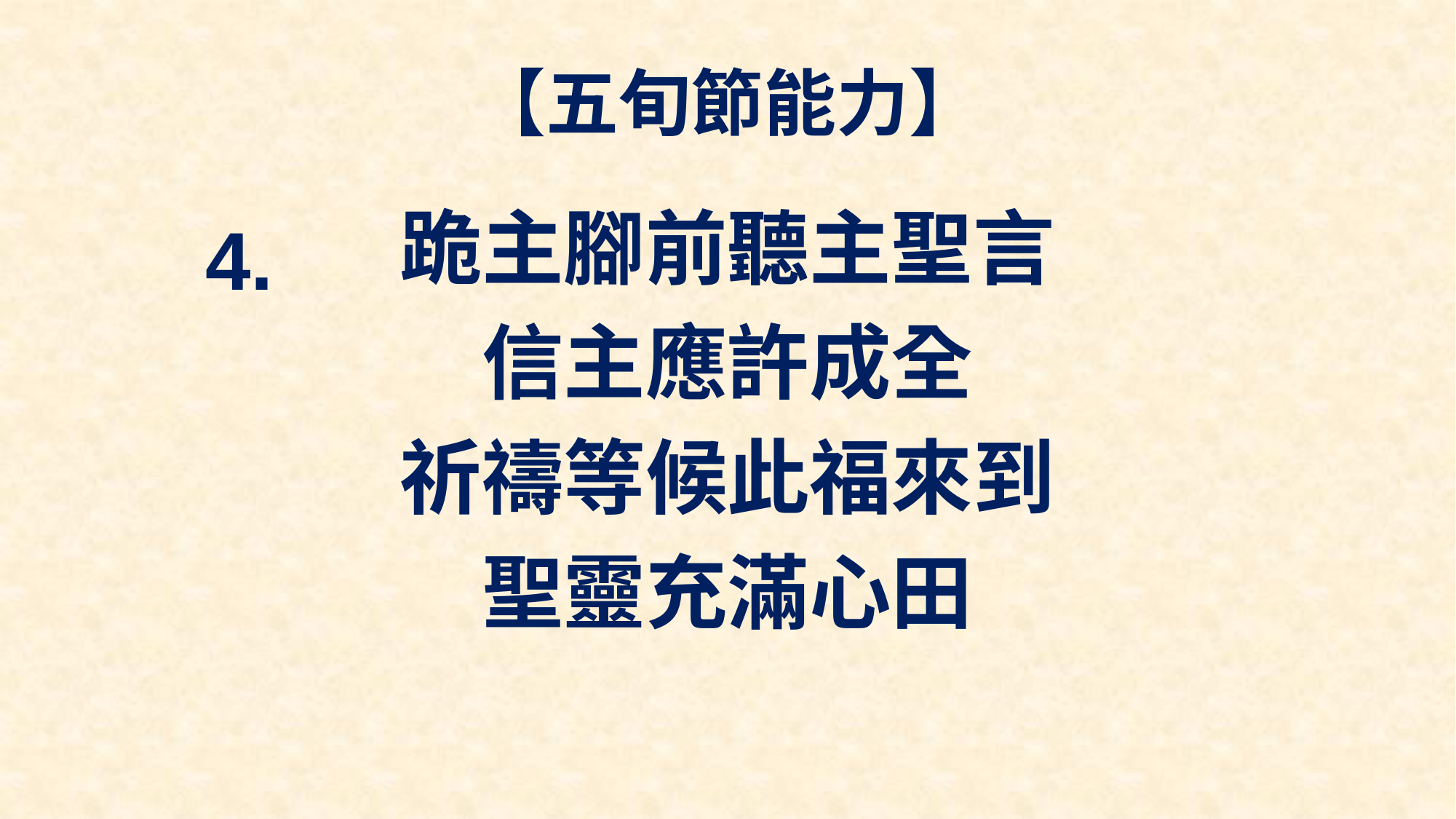

# 【五旬節能力】
跪主腳前聽主聖言
信主應許成全
祈禱等候此福來到
聖靈充滿心田
4.